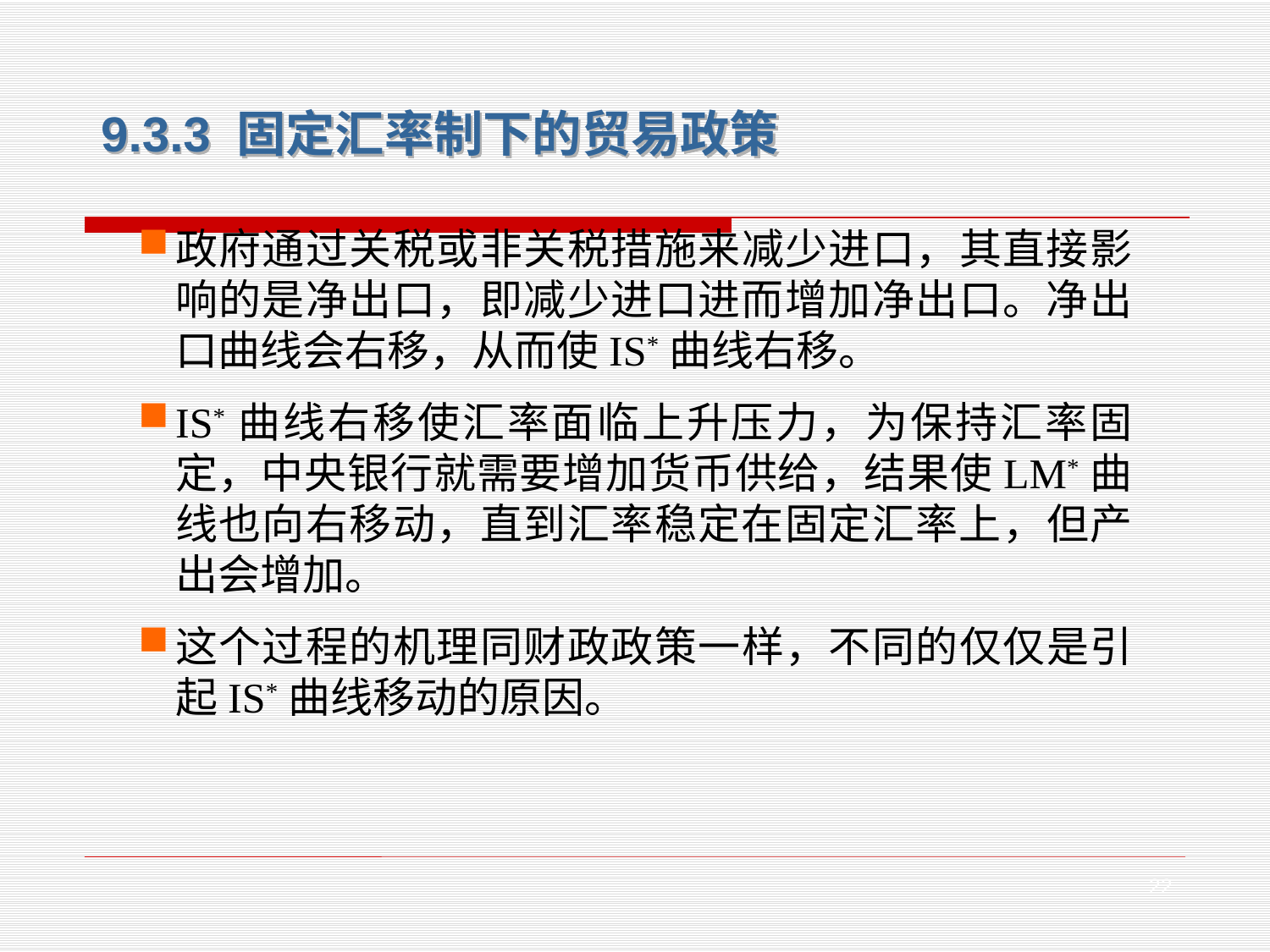

9.3.3 固定汇率制下的贸易政策
政府通过关税或非关税措施来减少进口，其直接影响的是净出口，即减少进口进而增加净出口。净出口曲线会右移，从而使IS*曲线右移。
IS*曲线右移使汇率面临上升压力，为保持汇率固定，中央银行就需要增加货币供给，结果使LM*曲线也向右移动，直到汇率稳定在固定汇率上，但产出会增加。
这个过程的机理同财政政策一样，不同的仅仅是引起IS*曲线移动的原因。
22